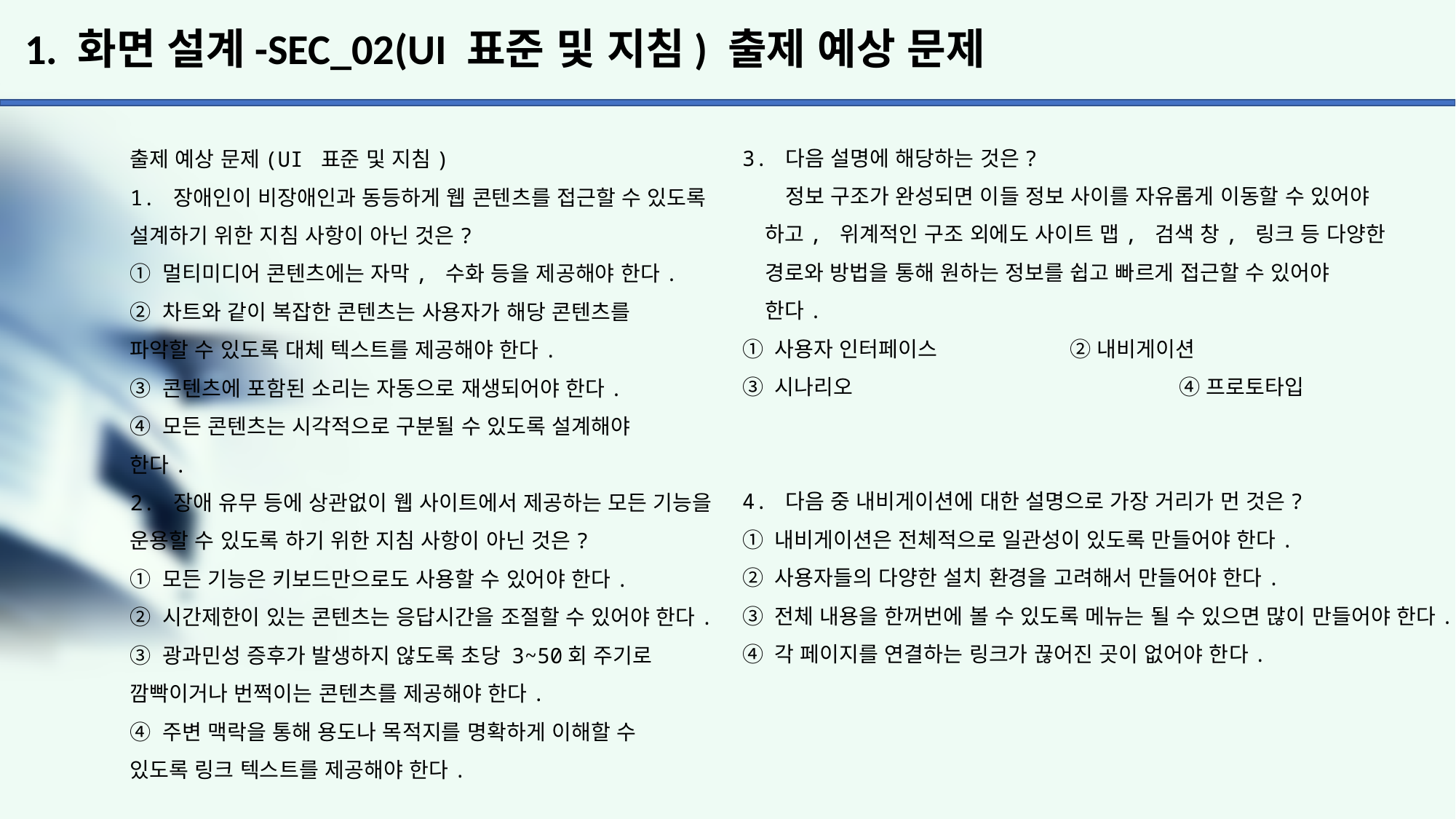

# 1. 화면 설계-SEC_02(UI 표준 및 지침) 출제 예상 문제
3. 다음 설명에 해당하는 것은?
   정보 구조가 완성되면 이들 정보 사이를 자유롭게 이동할 수 있어야
   하고, 위계적인 구조 외에도 사이트 맵, 검색 창, 링크 등 다양한
   경로와 방법을 통해 원하는 정보를 쉽고 빠르게 접근할 수 있어야
   한다.
① 사용자 인터페이스 		② 내비게이션
③ 시나리오			④ 프로토타입

4. 다음 중 내비게이션에 대한 설명으로 가장 거리가 먼 것은?
① 내비게이션은 전체적으로 일관성이 있도록 만들어야 한다.
② 사용자들의 다양한 설치 환경을 고려해서 만들어야 한다.
③ 전체 내용을 한꺼번에 볼 수 있도록 메뉴는 될 수 있으면 많이 만들어야 한다.
④ 각 페이지를 연결하는 링크가 끊어진 곳이 없어야 한다.
출제 예상 문제(UI 표준 및 지침)
1. 장애인이 비장애인과 동등하게 웹 콘텐츠를 접근할 수 있도록 설계하기 위한 지침 사항이 아닌 것은?
① 멀티미디어 콘텐츠에는 자막, 수화 등을 제공해야 한다.
② 차트와 같이 복잡한 콘텐츠는 사용자가 해당 콘텐츠를
파악할 수 있도록 대체 텍스트를 제공해야 한다.
③ 콘텐츠에 포함된 소리는 자동으로 재생되어야 한다.
④ 모든 콘텐츠는 시각적으로 구분될 수 있도록 설계해야
한다.
2. 장애 유무 등에 상관없이 웹 사이트에서 제공하는 모든 기능을 운용할 수 있도록 하기 위한 지침 사항이 아닌 것은?
① 모든 기능은 키보드만으로도 사용할 수 있어야 한다.
② 시간제한이 있는 콘텐츠는 응답시간을 조절할 수 있어야 한다.
③ 광과민성 증후가 발생하지 않도록 초당 3~50회 주기로
깜빡이거나 번쩍이는 콘텐츠를 제공해야 한다.
④ 주변 맥락을 통해 용도나 목적지를 명확하게 이해할 수
있도록 링크 텍스트를 제공해야 한다.